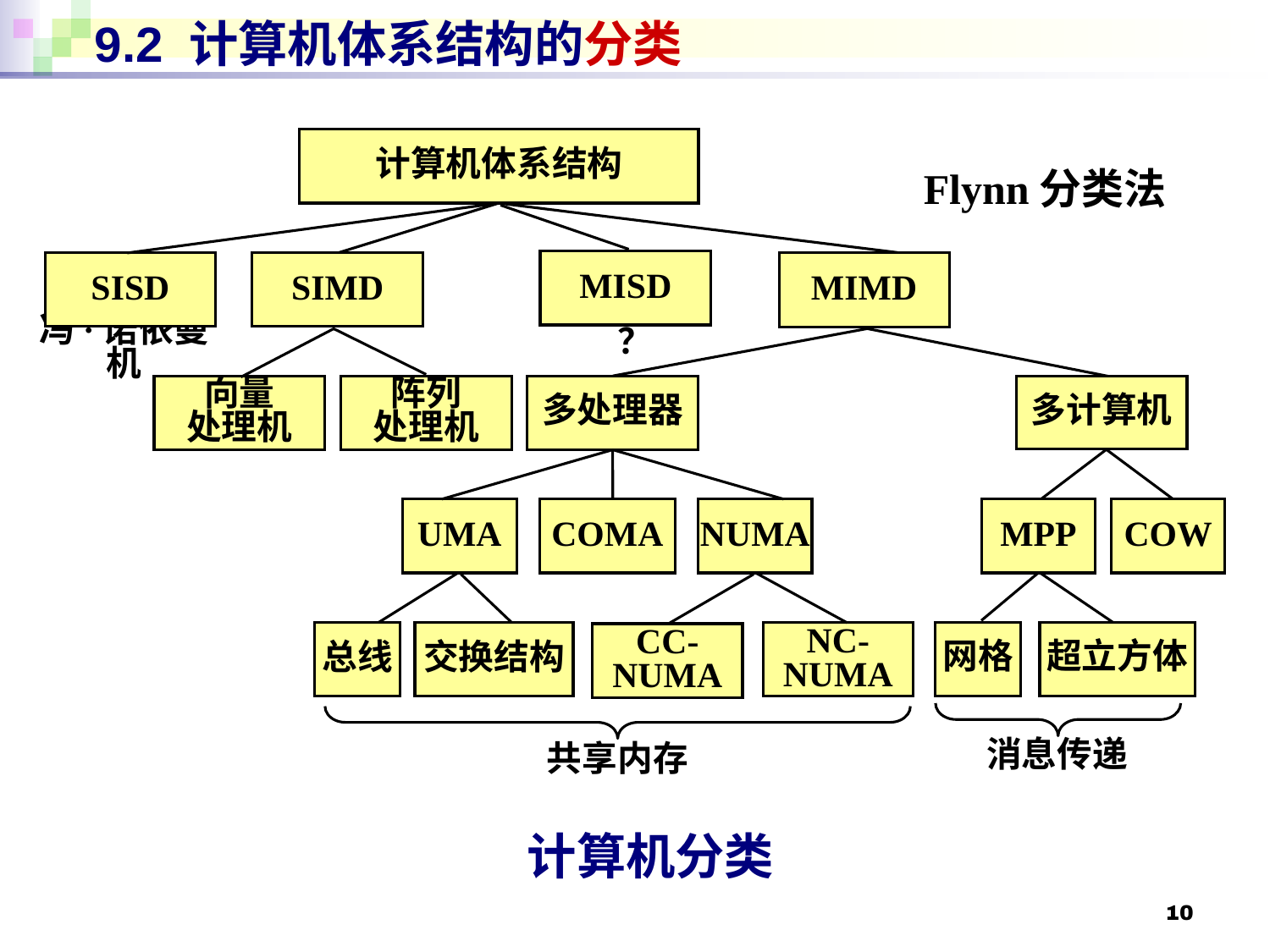

# 9.2 计算机体系结构的分类
计算机体系结构
Flynn分类法

MISD
SISD
SIMD
MIMD
？

冯·诺依曼机
向量
处理机
阵列
处理机
多处理器
多计算机

MPP
COW
UMA
COMA
NUMA

网格
超立方体
总线
交换结构
NC-NUMA
CC-NUMA
消息传递
共享内存
计算机分类
10